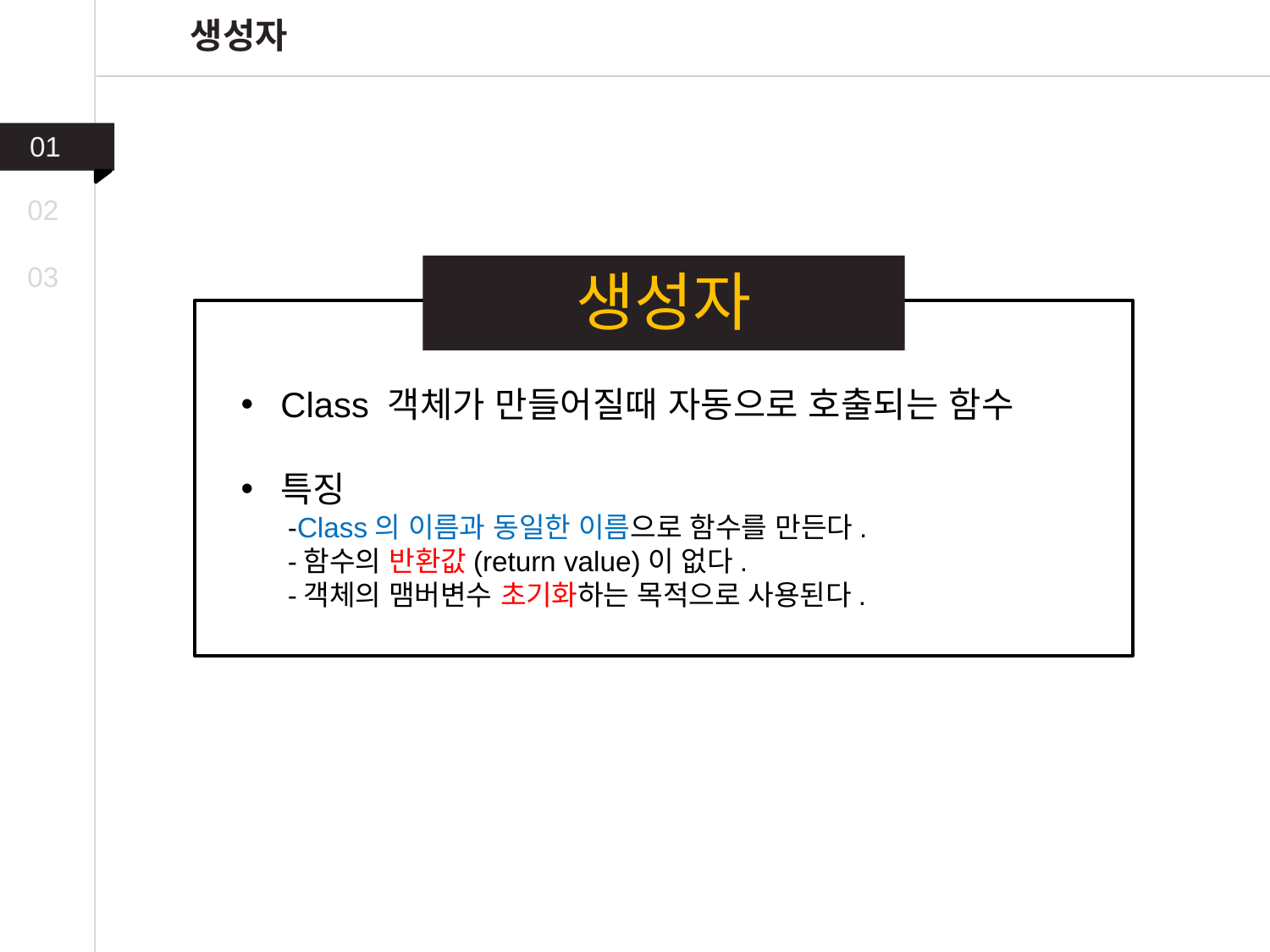

생성자
01

02
03
생성자

Class 객체가 만들어질때 자동으로 호출되는 함수

특징
      -Class의 이름과 동일한 이름으로 함수를 만든다.
      -함수의 반환값(return value)이 없다.
      -객체의 맴버변수 초기화하는 목적으로 사용된다.